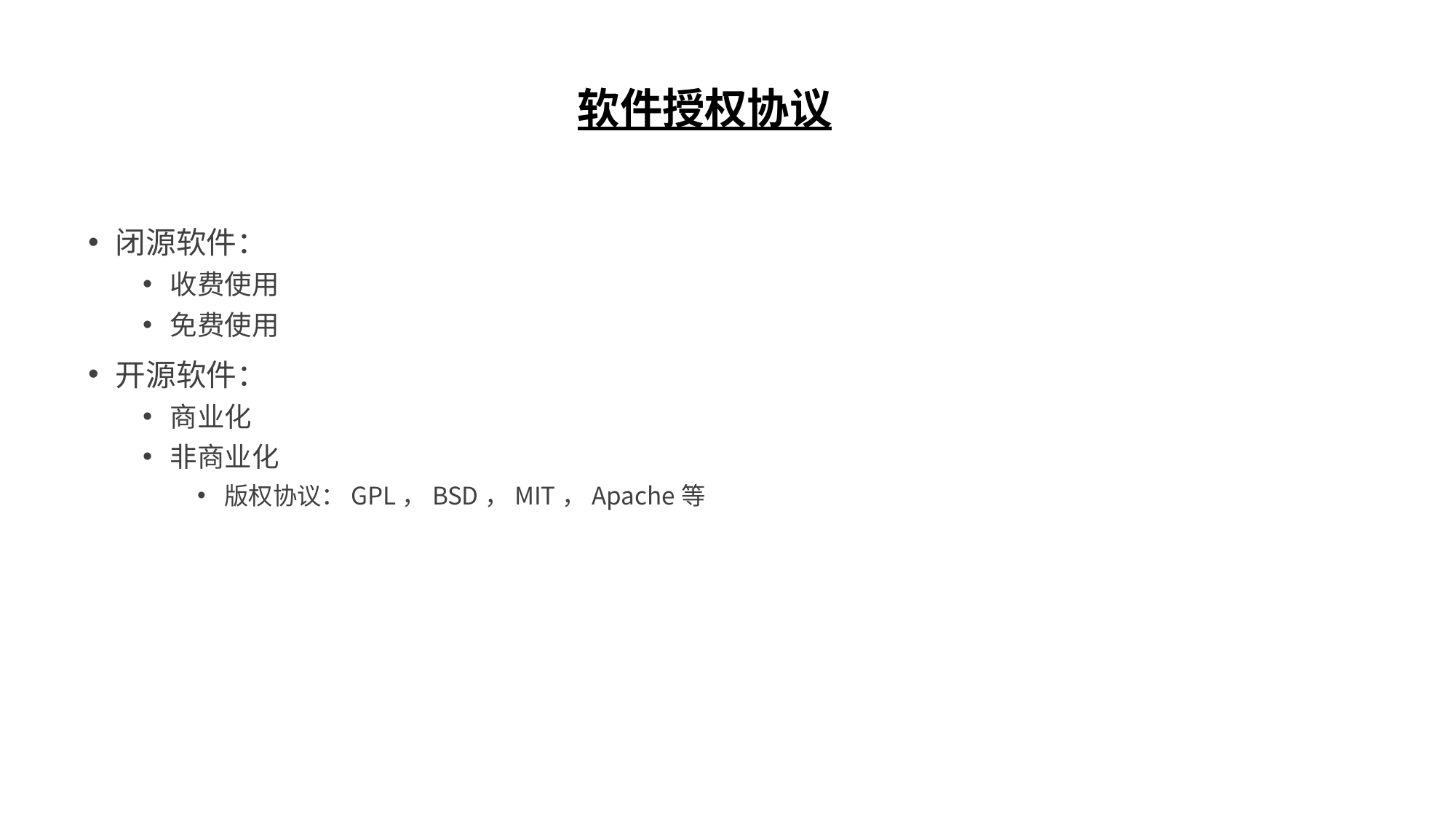

# 软件授权协议
闭源软件：
收费使用
免费使用
开源软件：
商业化
非商业化
版权协议：GPL，BSD，MIT，Apache等